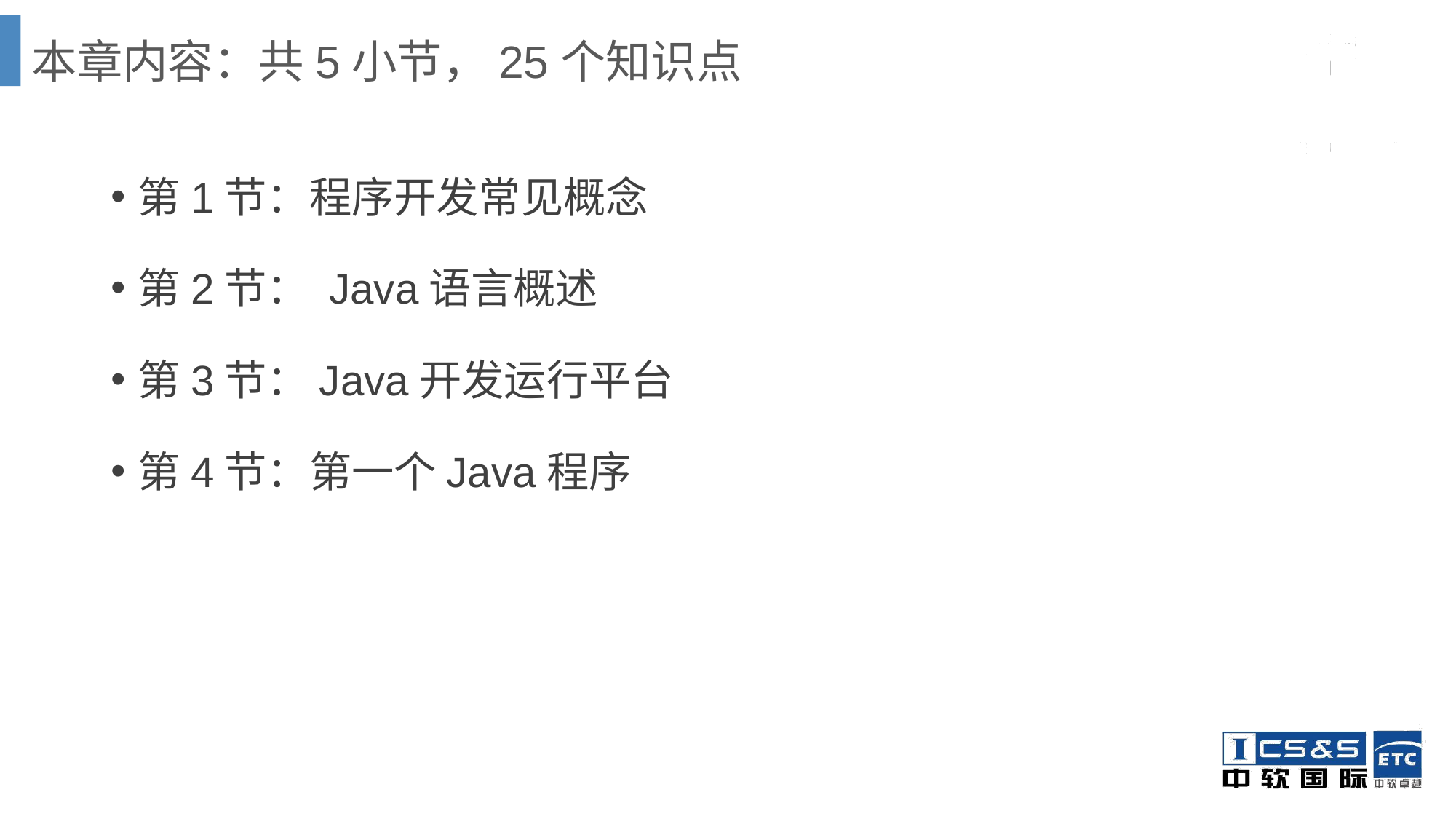

# 本章内容：共5小节，25个知识点
第1节：程序开发常见概念
第2节： Java语言概述
第3节：Java开发运行平台
第4节：第一个Java程序